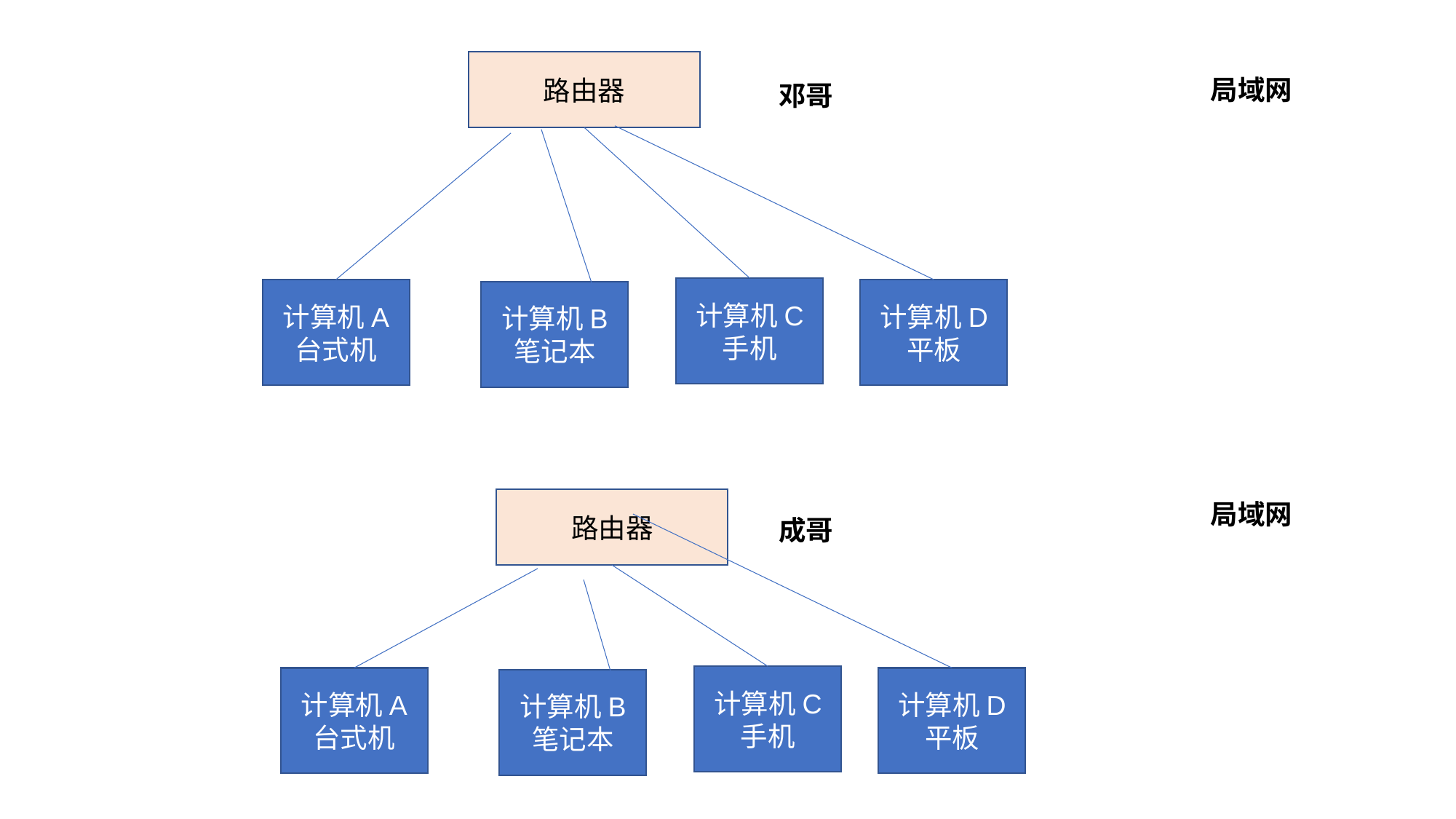

路由器
局域网
邓哥
计算机C
手机
计算机A
台式机
计算机D
平板
计算机B
笔记本
路由器
局域网
成哥
计算机C
手机
计算机A
台式机
计算机D
平板
计算机B
笔记本